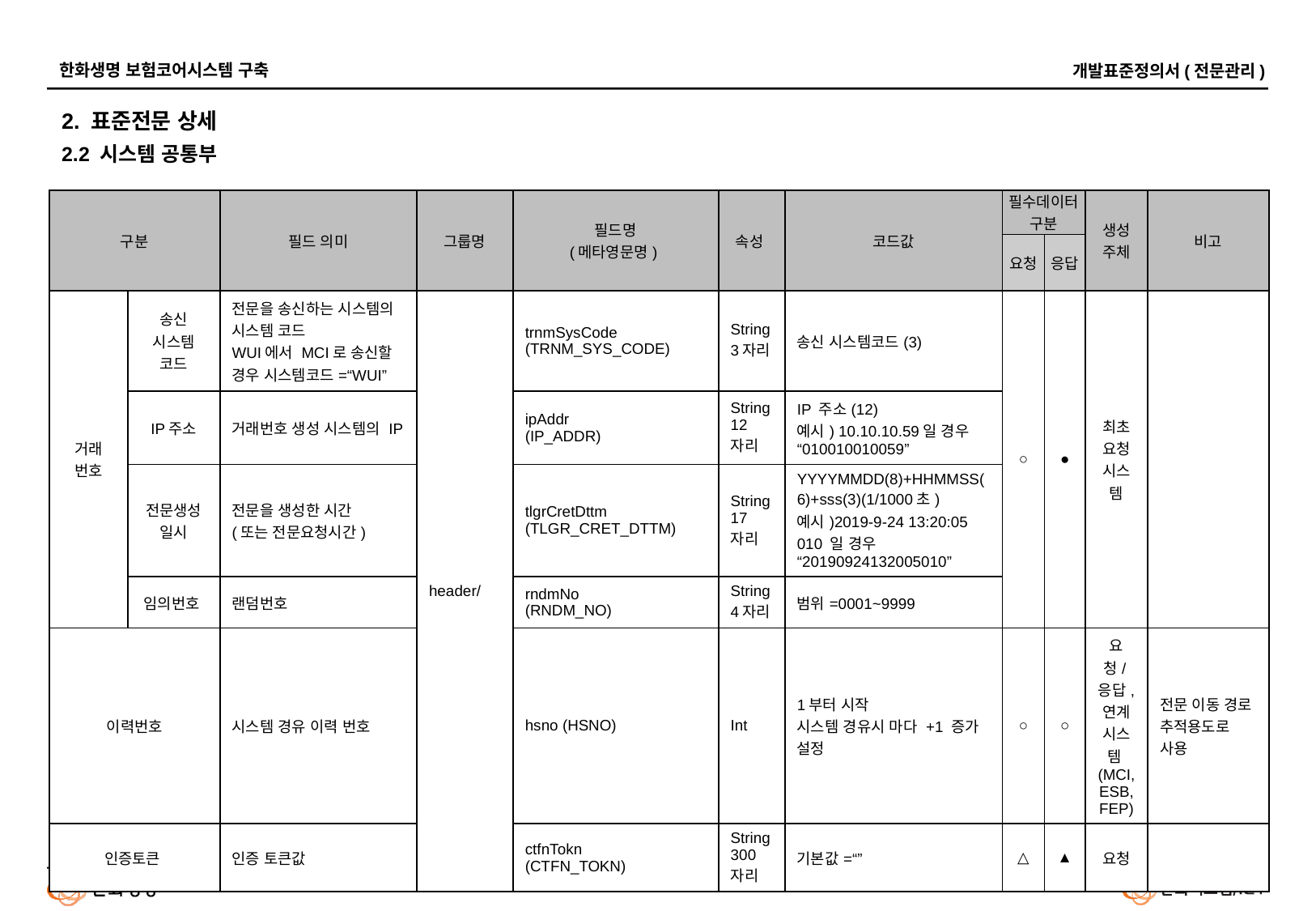

# 2. 표준전문 상세 2.2 시스템 공통부
| 구분 |  | 필드 의미 | 그룹명 | 필드명 (메타영문명) | 속성 | 코드값 | 필수데이터구분 |  | 생성 주체 | 비고 |
| --- | --- | --- | --- | --- | --- | --- | --- | --- | --- | --- |
|  |  |  |  |  |  |  | 요청 | 응답 |  |  |
| 거래 번호 | 송신 시스템 코드 | 전문을 송신하는 시스템의 시스템 코드 WUI에서 MCI로 송신할 경우 시스템코드=“WUI” | header/ | trnmSysCode (TRNM\_SYS\_CODE) | String 3자리 | 송신 시스템코드(3) | ○ | ● | 최초요청시스템 |  |
|  | IP주소 | 거래번호 생성 시스템의 IP |  | ipAddr (IP\_ADDR) | String 12자리 | IP 주소(12) 예시) 10.10.10.59일 경우 “010010010059” |  |  |  |  |
|  | 전문생성일시 | 전문을 생성한 시간 (또는 전문요청시간) |  | tlgrCretDttm (TLGR\_CRET\_DTTM) | String 17자리 | YYYYMMDD(8)+HHMMSS(6)+sss(3)(1/1000초) 예시)2019-9-24 13:20:05 010 일 경우 “20190924132005010” |  |  |  |  |
|  | 임의번호 | 랜덤번호 |  | rndmNo (RNDM\_NO) | String 4자리 | 범위=0001~9999 |  |  |  |  |
| 이력번호 |  | 시스템 경유 이력 번호 |  | hsno (HSNO) | Int | 1부터 시작 시스템 경유시 마다 +1 증가 설정 | ○ | ○ | 요청/응답, 연계시스템(MCI,ESB, FEP) | 전문 이동 경로 추적용도로 사용 |
| 인증토큰 |  | 인증 토큰값 |  | ctfnTokn (CTFN\_TOKN) | String 300자리 | 기본값=“” | △ | ▲ | 요청 |  |
○ 데이터 생성   ● 생성된 데이터 유지  △ 필요시 데이터 생성  ▲ 생성된 데이터 유지  Ⅹ 사용안함